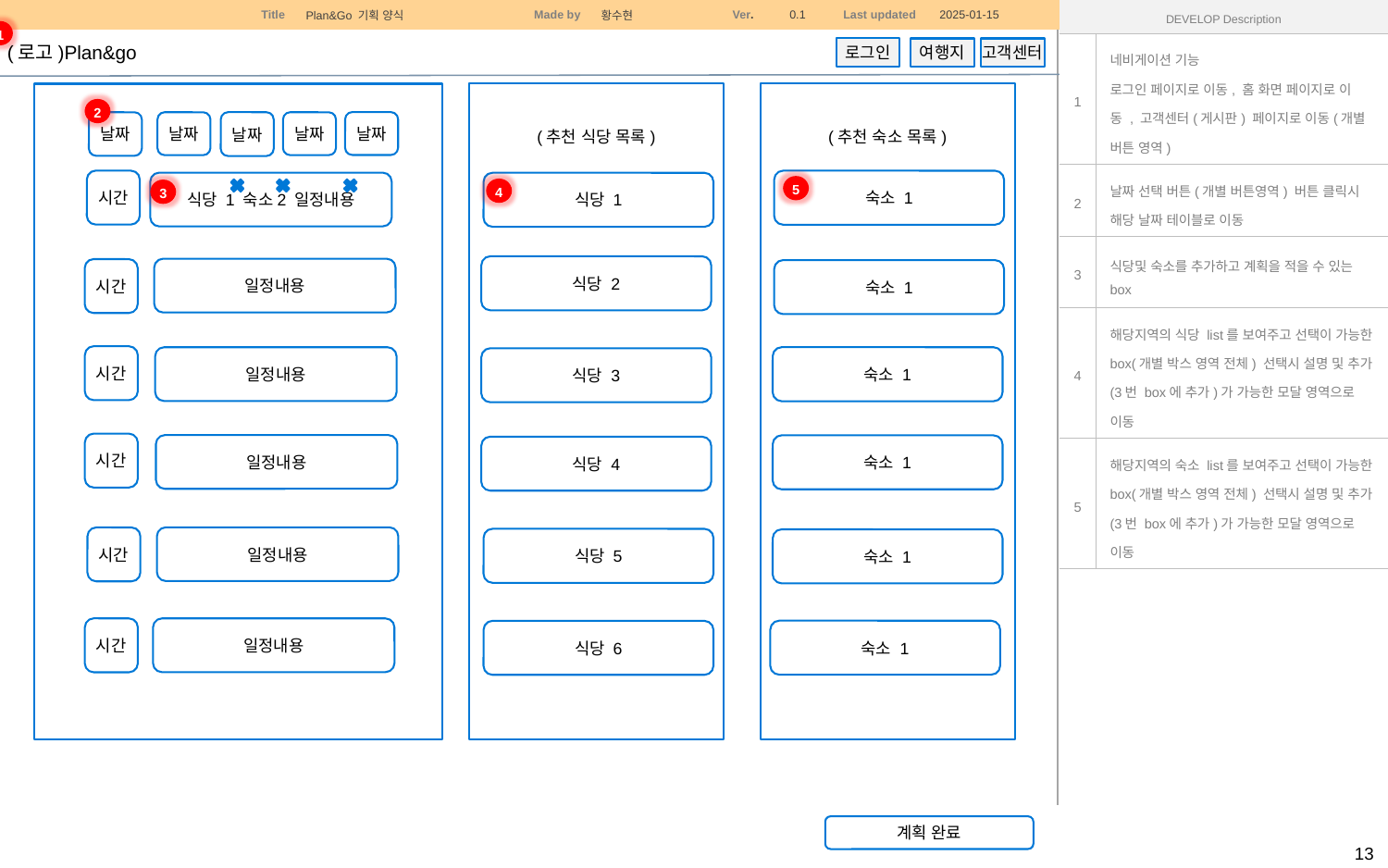

| DEVELOP Description |  |
| --- | --- |
| 1 | 네비게이션 기능 로그인 페이지로 이동, 홈 화면 페이지로 이동 , 고객센터(게시판) 페이지로 이동(개별 버튼 영역) |
| 2 | 날짜 선택 버튼(개별 버튼영역) 버튼 클릭시 해당 날짜 테이블로 이동 |
| 3 | 식당및 숙소를 추가하고 계획을 적을 수 있는 box |
| 4 | 해당지역의 식당 list를 보여주고 선택이 가능한 box(개별 박스 영역 전체) 선택시 설명 및 추가(3번 box에 추가)가 가능한 모달 영역으로 이동 |
| 5 | 해당지역의 숙소 list를 보여주고 선택이 가능한 box(개별 박스 영역 전체) 선택시 설명 및 추가(3번 box에 추가)가 가능한 모달 영역으로 이동 |
1

(로고)Plan&go
로그인
여행지
고객센터
(추천 식당 목록)

식당 1
식당 2
식당 3
식당 4
식당 5
식당 6
(추천 숙소 목록)

숙소 1
숙소 1
숙소 1
숙소 1
숙소 1
숙소 1

날짜
날짜
날짜
날짜
날짜
시간
식당 1 숙소2 일정내용
일정내용
시간
시간
일정내용
시간
일정내용
일정내용
시간
시간
일정내용
2

5

4

3

계획 완료